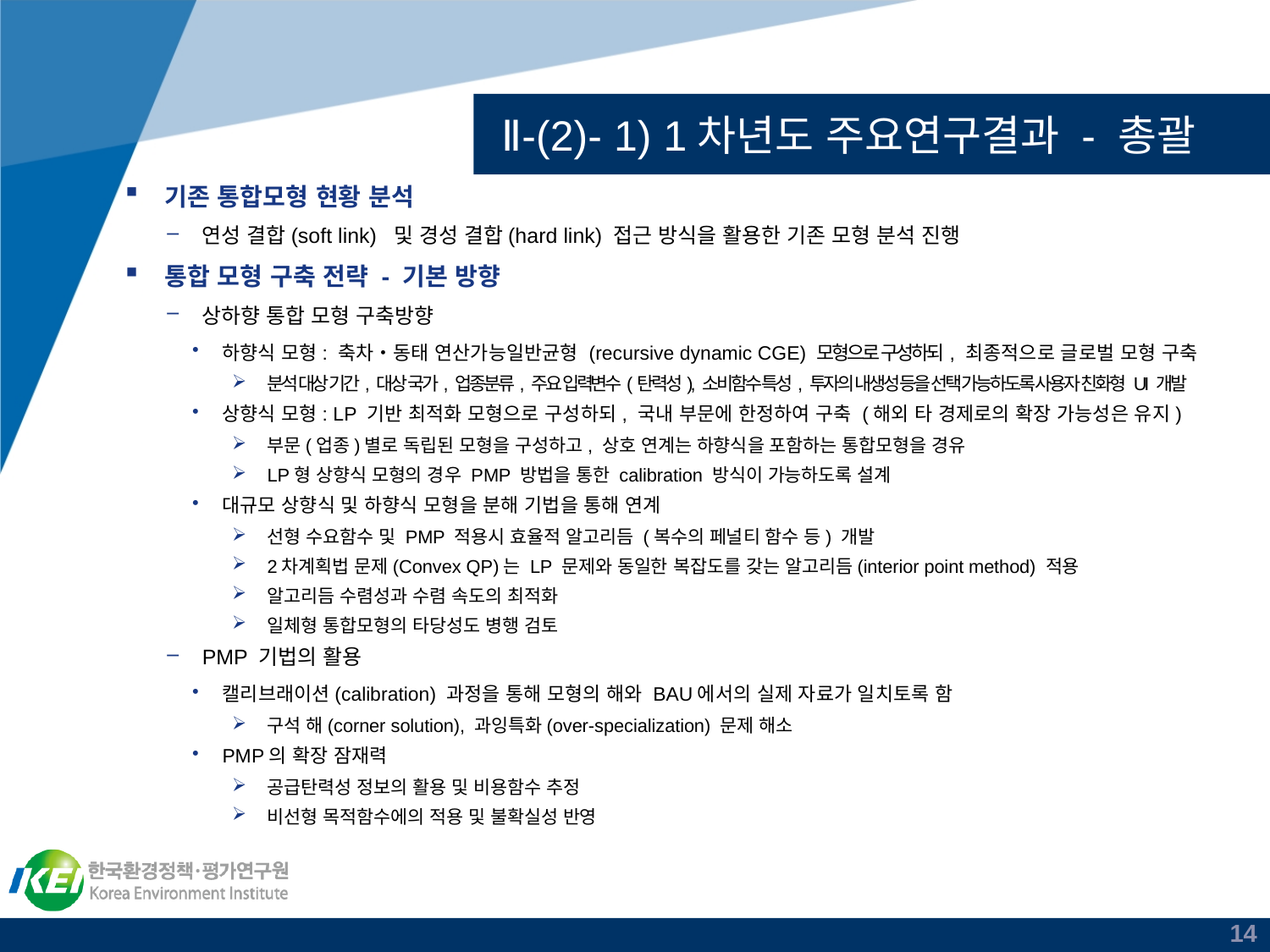

# Ⅱ-(2)- 1) 1차년도 주요연구결과 - 총괄
기존 통합모형 현황 분석
연성 결합(soft link)  및 경성 결합(hard link) 접근 방식을 활용한 기존 모형 분석 진행
통합 모형 구축 전략 - 기본 방향
상하향 통합 모형 구축방향
하향식 모형: 축차‧동태 연산가능일반균형 (recursive dynamic CGE) 모형으로 구성하되, 최종적으로 글로벌 모형 구축
분석 대상 기간, 대상 국가, 업종분류, 주요 입력변수(탄력성), 소비함수 특성, 투자의 내생성 등을 선택 가능하도록 사용자 친화형 UI 개발
상향식 모형: LP 기반 최적화 모형으로 구성하되, 국내 부문에 한정하여 구축 (해외 타 경제로의 확장 가능성은 유지)
부문(업종)별로 독립된 모형을 구성하고, 상호 연계는 하향식을 포함하는 통합모형을 경유
LP형 상향식 모형의 경우 PMP 방법을 통한 calibration 방식이 가능하도록 설계
대규모 상향식 및 하향식 모형을 분해 기법을 통해 연계
선형 수요함수 및 PMP 적용시 효율적 알고리듬 (복수의 페널티 함수 등) 개발
2차계획법 문제(Convex QP)는 LP 문제와 동일한 복잡도를 갖는 알고리듬(interior point method) 적용
알고리듬 수렴성과 수렴 속도의 최적화
일체형 통합모형의 타당성도 병행 검토
PMP 기법의 활용
캘리브래이션(calibration) 과정을 통해 모형의 해와 BAU에서의 실제 자료가 일치토록 함
구석 해(corner solution), 과잉특화(over-specialization) 문제 해소
PMP의 확장 잠재력
공급탄력성 정보의 활용 및 비용함수 추정
비선형 목적함수에의 적용 및 불확실성 반영

14